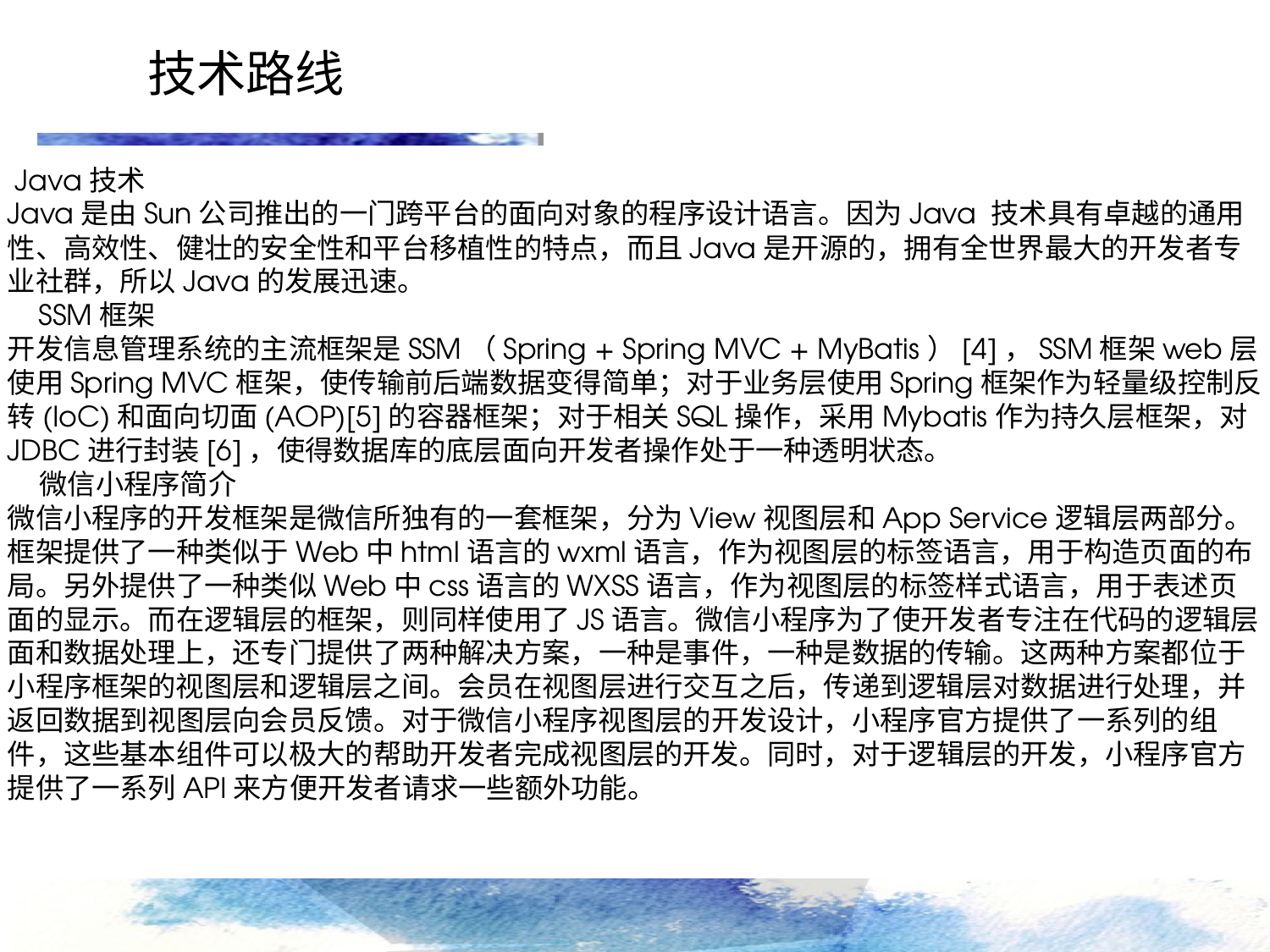

技术路线
 Java技术
Java是由Sun公司推出的一门跨平台的面向对象的程序设计语言。因为Java 技术具有卓越的通用性、高效性、健壮的安全性和平台移植性的特点，而且Java是开源的，拥有全世界最大的开发者专业社群，所以Java的发展迅速。
    SSM框架
开发信息管理系统的主流框架是SSM（Spring + Spring MVC + MyBatis）[4]，SSM框架web层使用Spring MVC框架，使传输前后端数据变得简单；对于业务层使用Spring框架作为轻量级控制反转(IoC)和面向切面(AOP)[5]的容器框架；对于相关SQL操作，采用Mybatis作为持久层框架，对JDBC进行封装[6]，使得数据库的底层面向开发者操作处于一种透明状态。
    微信小程序简介
微信小程序的开发框架是微信所独有的一套框架，分为View视图层和App Service逻辑层两部分。框架提供了一种类似于Web中html语言的wxml语言，作为视图层的标签语言，用于构造页面的布局。另外提供了一种类似Web中css语言的WXSS语言，作为视图层的标签样式语言，用于表述页面的显示。而在逻辑层的框架，则同样使用了JS语言。微信小程序为了使开发者专注在代码的逻辑层面和数据处理上，还专门提供了两种解决方案，一种是事件，一种是数据的传输。这两种方案都位于小程序框架的视图层和逻辑层之间。会员在视图层进行交互之后，传递到逻辑层对数据进行处理，并返回数据到视图层向会员反馈。对于微信小程序视图层的开发设计，小程序官方提供了一系列的组件，这些基本组件可以极大的帮助开发者完成视图层的开发。同时，对于逻辑层的开发，小程序官方提供了一系列API来方便开发者请求一些额外功能。
点击添加文本
点击添加文本
点击添加文本
点击添加文本